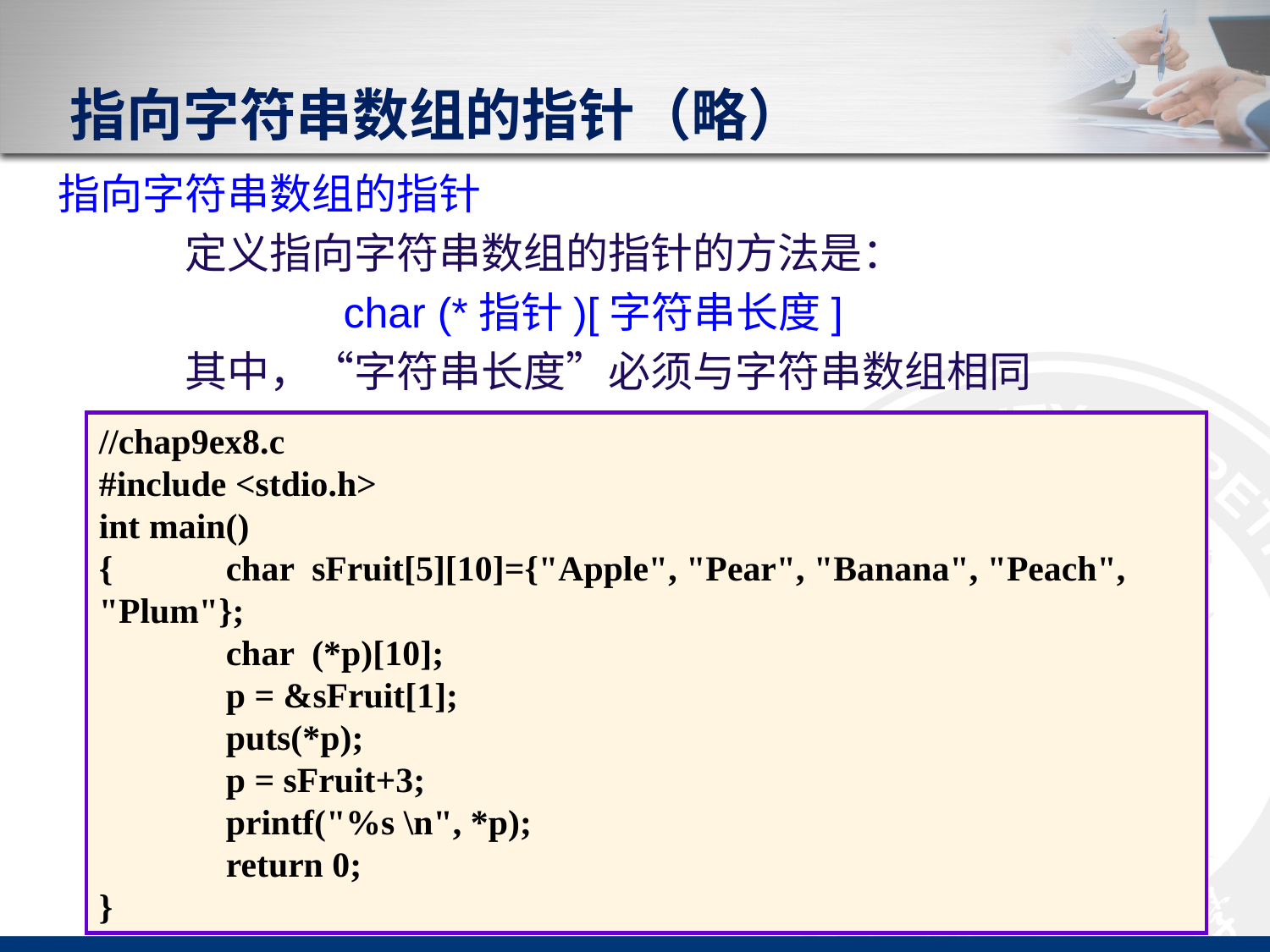

# 指向字符串数组的指针（略）
指向字符串数组的指针
定义指向字符串数组的指针的方法是：
		char (*指针)[字符串长度]
其中，“字符串长度”必须与字符串数组相同
//chap9ex8.c
#include <stdio.h>
int main()
{	char  sFruit[5][10]={"Apple", "Pear", "Banana", "Peach", "Plum"};
	char  (*p)[10];
	p = &sFruit[1];
 	puts(*p);
	p = sFruit+3;
	printf("%s \n", *p);
	return 0;
}
39